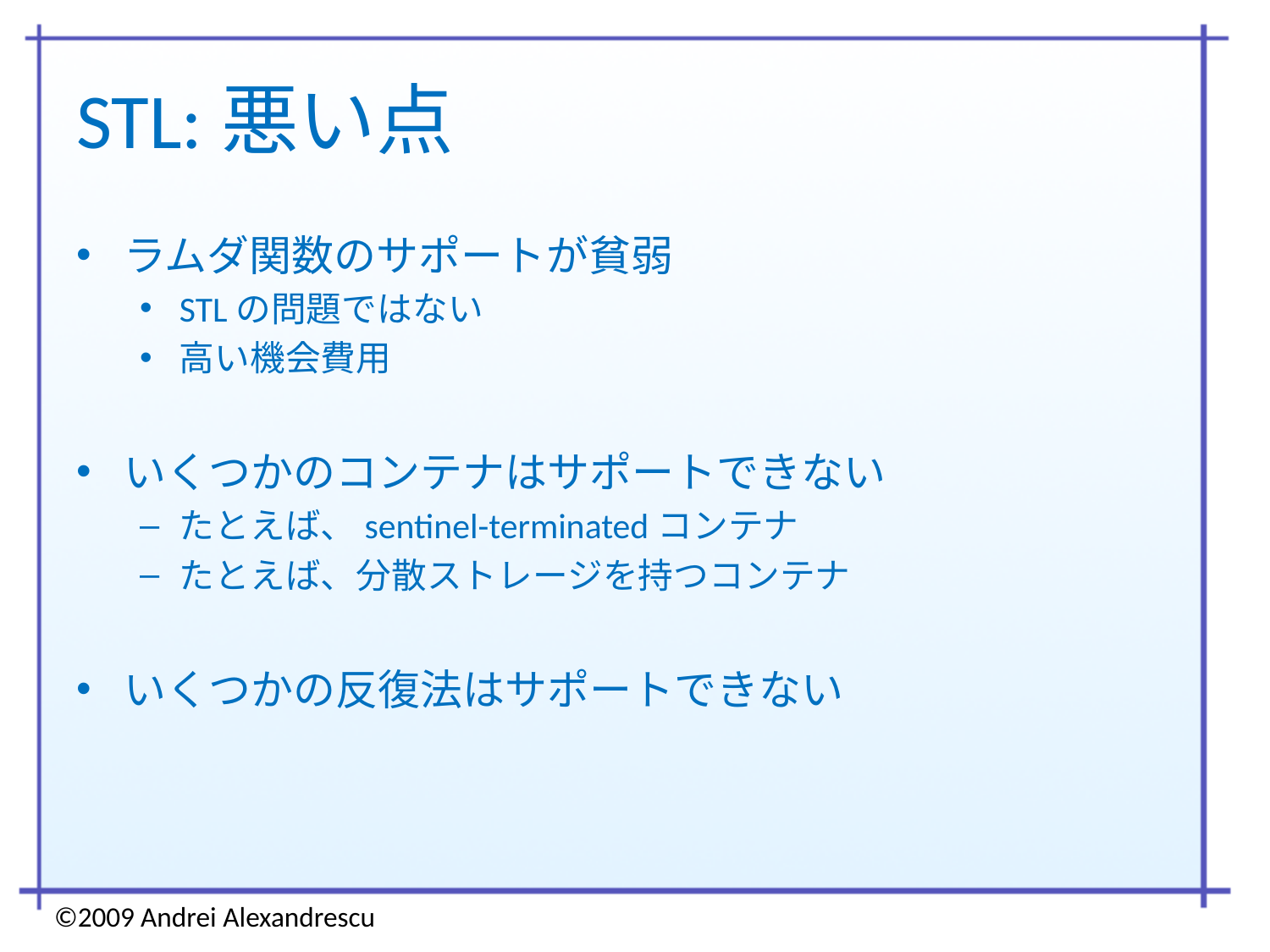

# STL:悪い点
ラムダ関数のサポートが貧弱
STLの問題ではない
高い機会費用

いくつかのコンテナはサポートできない
たとえば、sentinel-terminatedコンテナ
たとえば、分散ストレージを持つコンテナ

いくつかの反復法はサポートできない
©2009 Andrei Alexandrescu